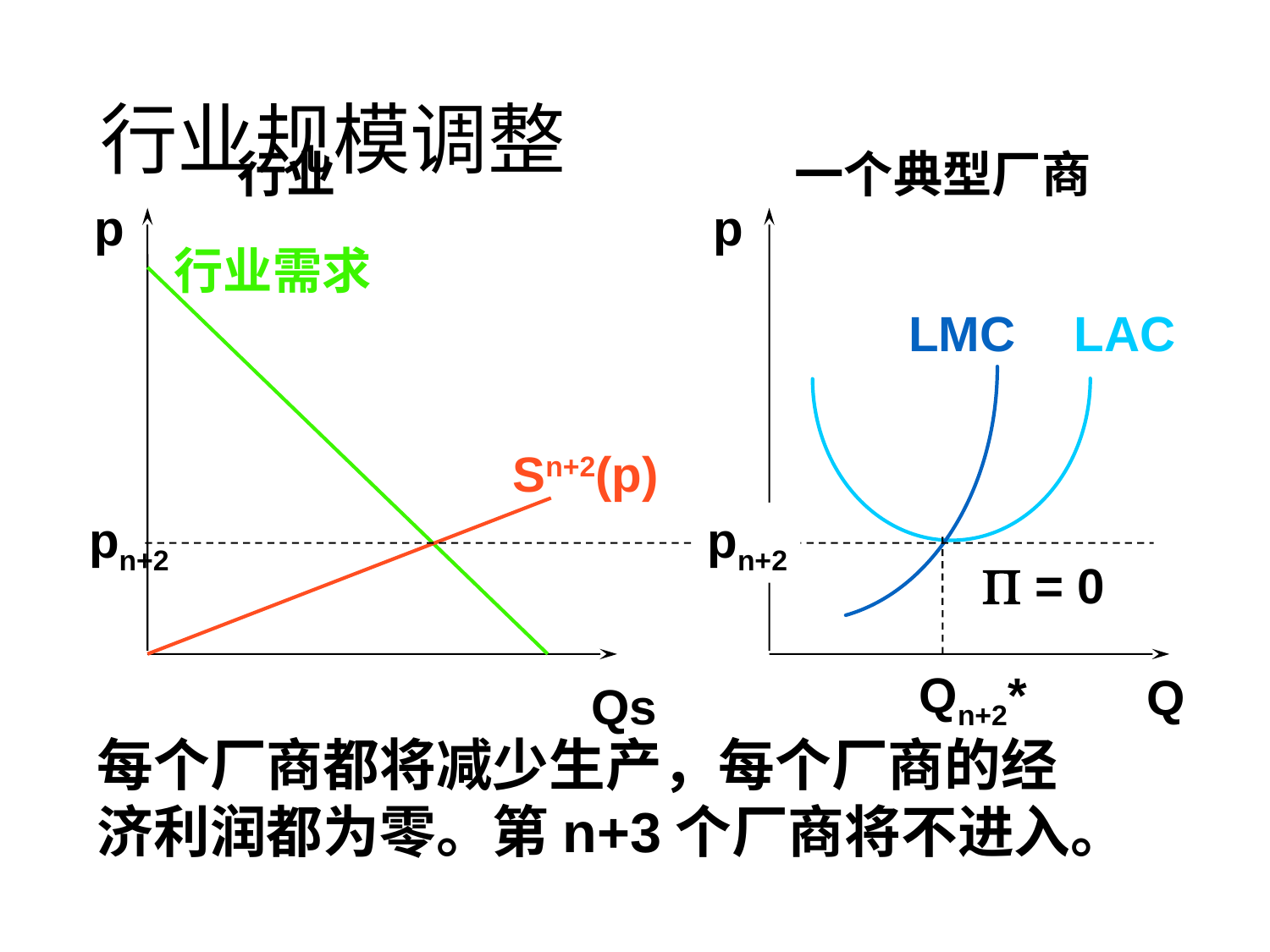

# 行业规模调整
行业
一个典型厂商
p
p

行业需求

LMC
LAC

Sn+2(p)

pn+2
pn+2

Π = 0

Qn+2*
Q
Qs
每个厂商都将减少生产，每个厂商的经
济利润都为零。第n+3个厂商将不进入。